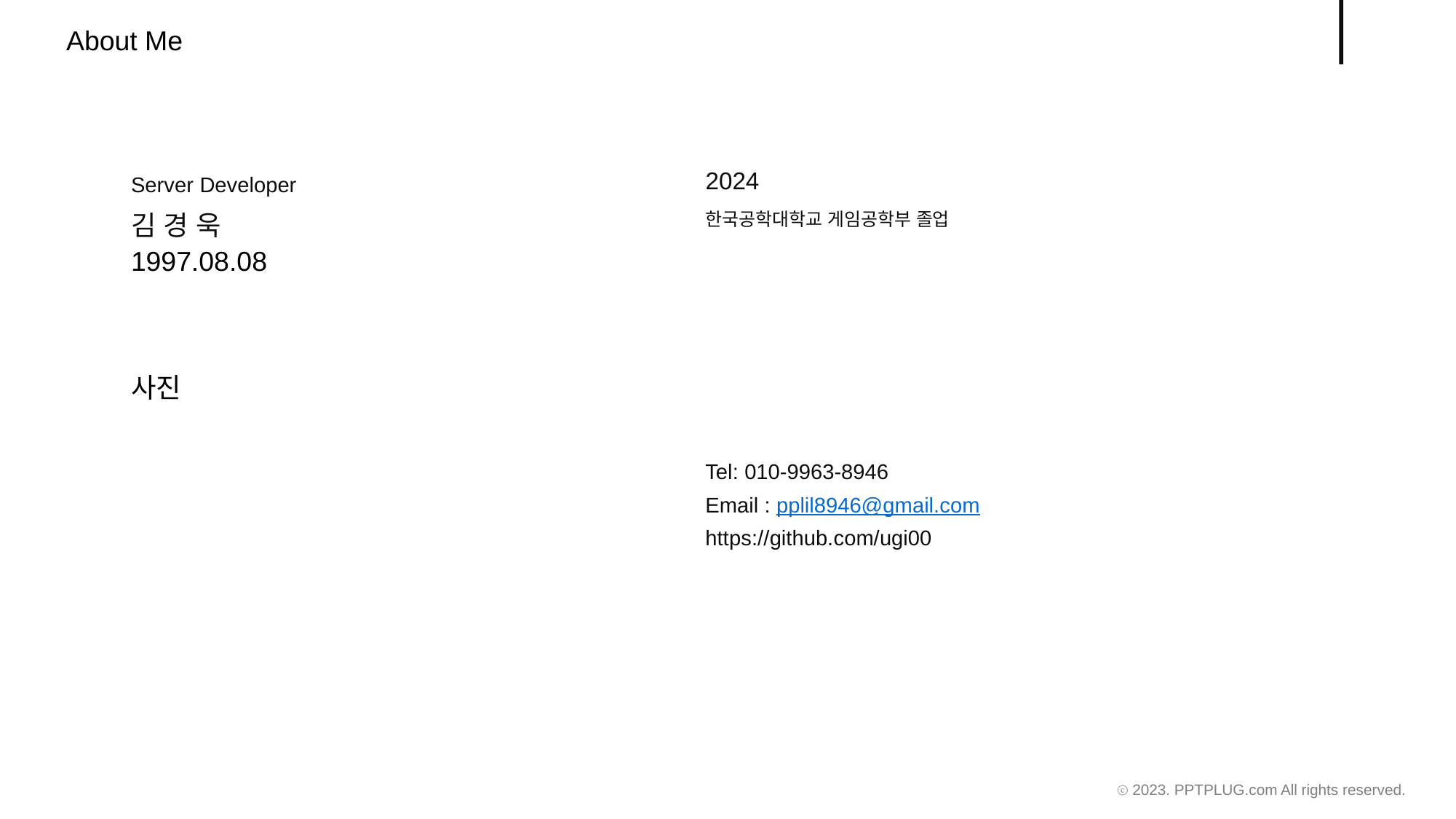

About Me
Server Developer
2024
김 경 욱
한국공학대학교 게임공학부 졸업
1997.08.08
사진
Tel: 010-9963-8946
Email : pplil8946@gmail.com
https://github.com/ugi00